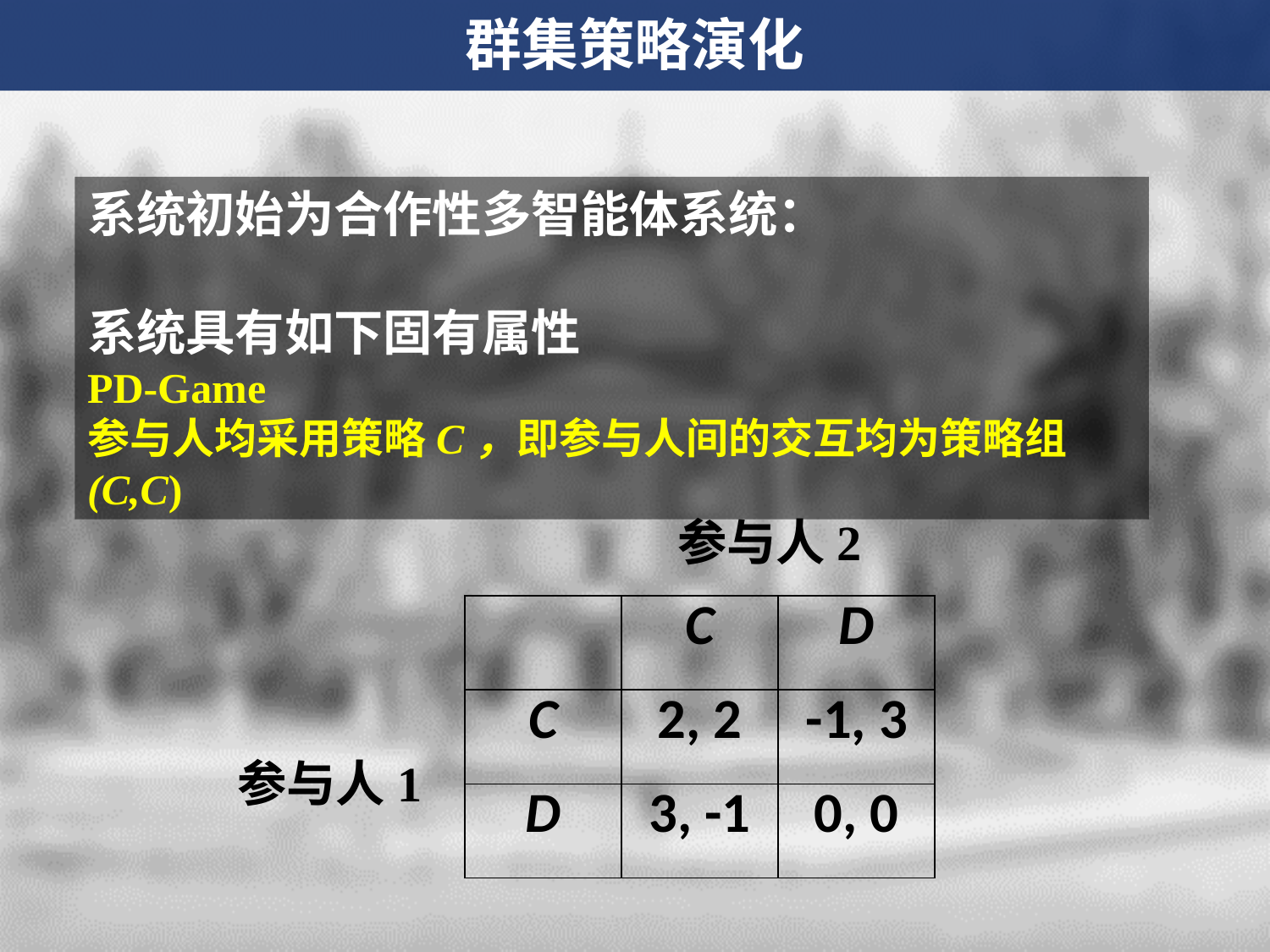

群集策略演化
系统初始为合作性多智能体系统：

系统具有如下固有属性
PD-Game
参与人均采用策略C，即参与人间的交互均为策略组(C,C)
参与人2
|  | C | D |
| --- | --- | --- |
| C | 2, 2 | -1, 3 |
| D | 3, -1 | 0, 0 |
参与人1